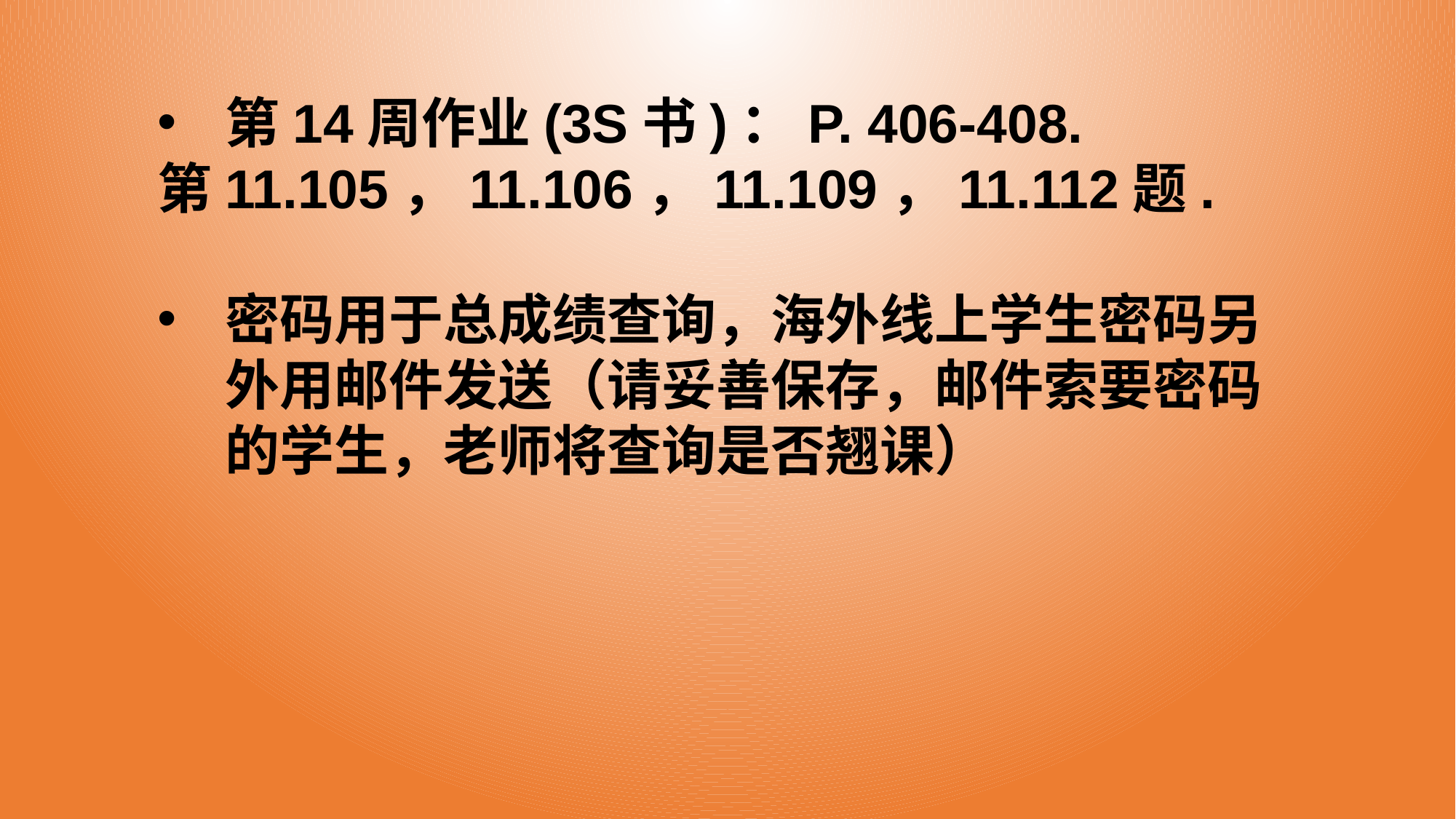

第14周作业(3S书)：P. 406-408.
第11.105，11.106，11.109，11.112题.

密码用于总成绩查询，海外线上学生密码另外用邮件发送（请妥善保存，邮件索要密码的学生，老师将查询是否翘课）